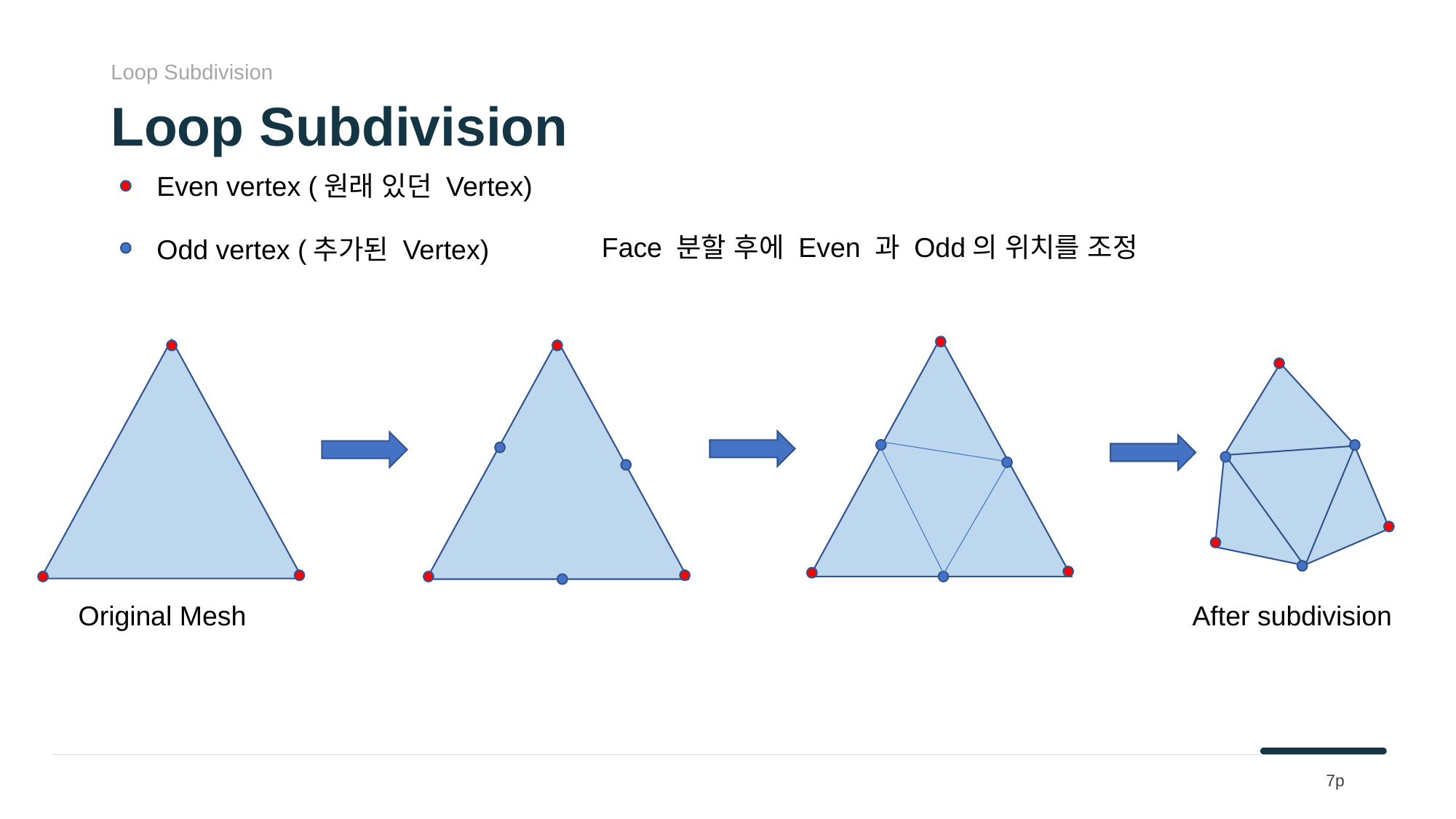

Loop Subdivision
# Loop Subdivision
Even vertex (원래 있던 Vertex)

Face 분할 후에 Even 과 Odd의 위치를 조정
Odd vertex (추가된 Vertex)

Original Mesh
After subdivision